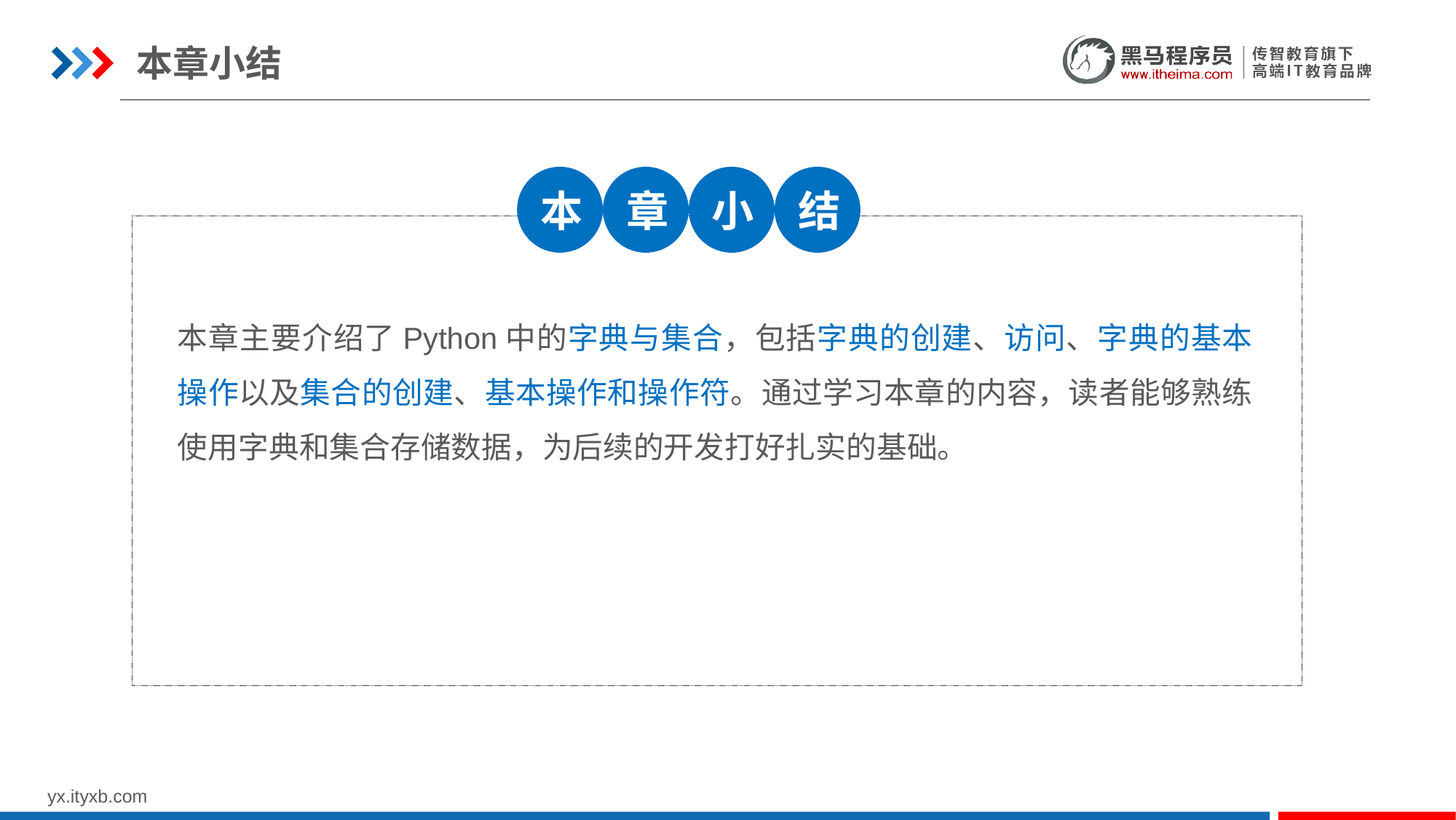

本章小结
本
章
小
结

本章主要介绍了Python中的字典与集合，包括字典的创建、访问、字典的基本操作以及集合的创建、基本操作和操作符。通过学习本章的内容，读者能够熟练使用字典和集合存储数据，为后续的开发打好扎实的基础。